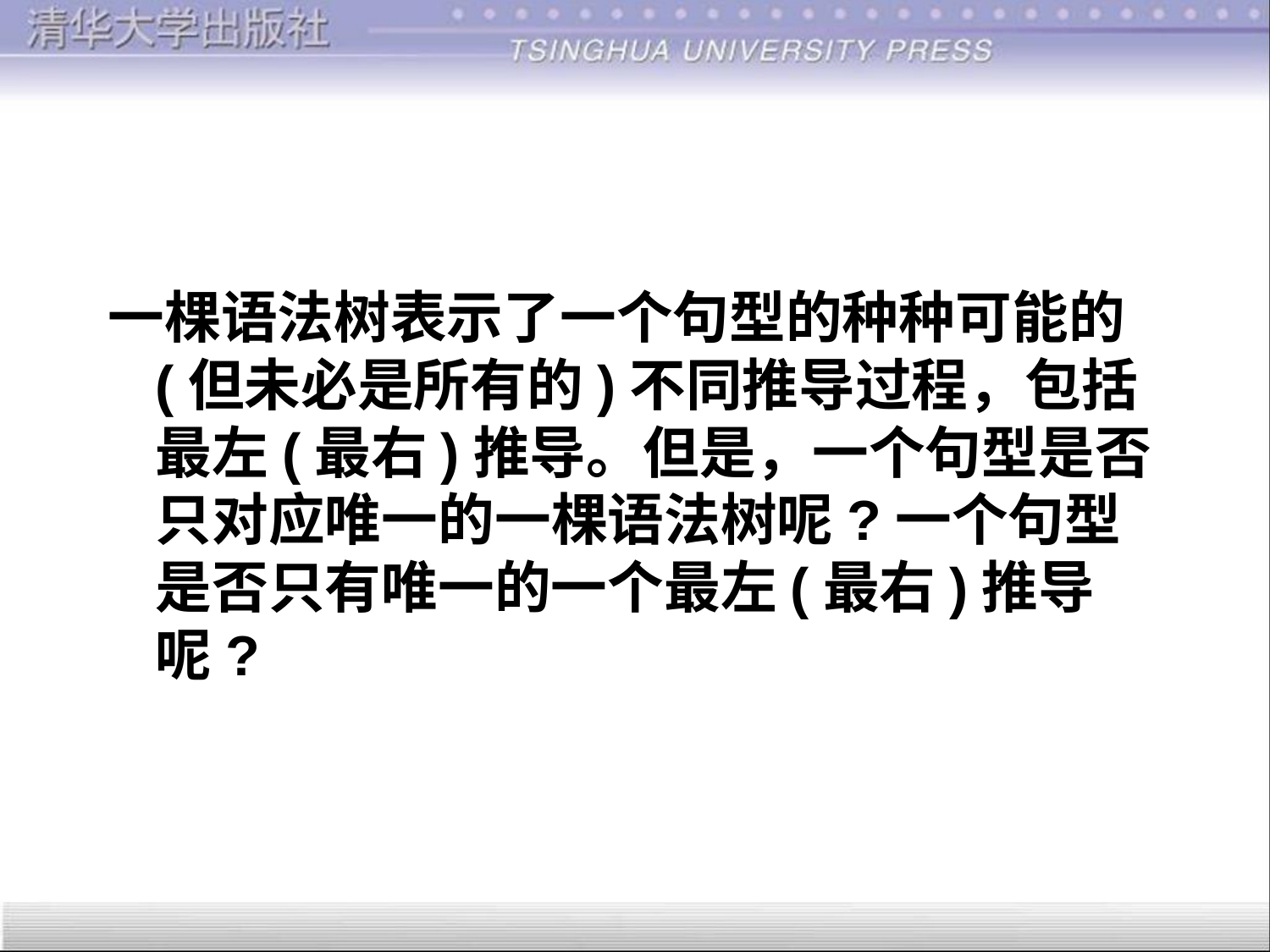

一棵语法树表示了一个句型的种种可能的(但未必是所有的)不同推导过程，包括最左(最右)推导。但是，一个句型是否只对应唯一的一棵语法树呢?一个句型是否只有唯一的一个最左(最右)推导呢?